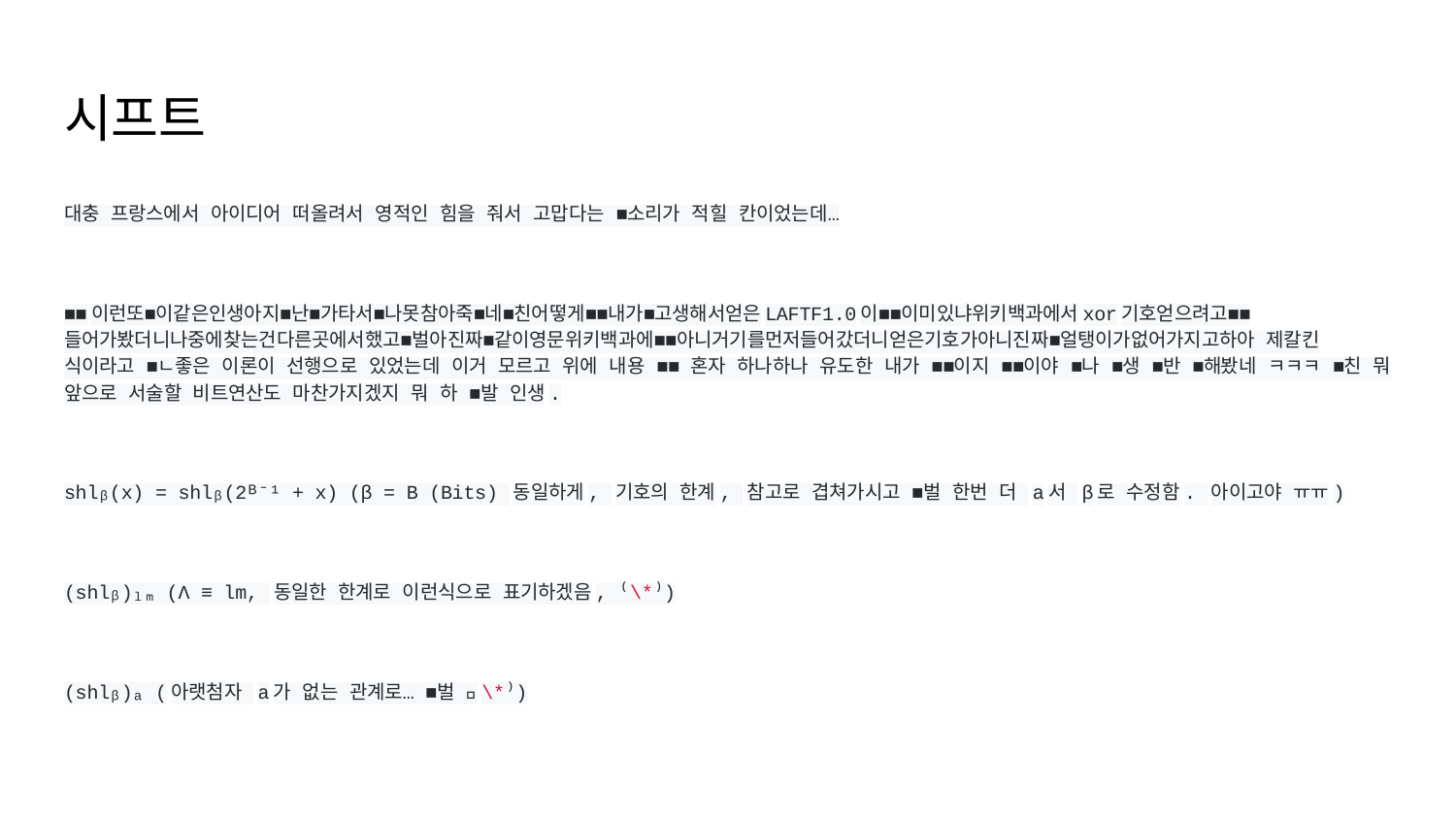

# 시프트
대충 프랑스에서 아이디어 떠올려서 영적인 힘을 줘서 고맙다는 ■소리가 적힐 칸이었는데…

■■이런또■이같은인생아지■난■가타서■나못참아죽■네■친어떻게■■내가■고생해서얻은LAFTF1.0이■■이미있냐위키백과에서xor기호얻으려고■■들어가봤더니나중에찾는건다른곳에서했고■벌아진짜■같이영문위키백과에■■아니거기를먼저들어갔더니얻은기호가아니진짜■얼탱이가없어가지고하아 제칼킨 식이라고 ■ㄴ좋은 이론이 선행으로 있었는데 이거 모르고 위에 내용 ■■ 혼자 하나하나 유도한 내가 ■■이지 ■■이야 ■나 ■생 ■반 ■해봤네 ㅋㅋㅋ ■친 뭐 앞으로 서술할 비트연산도 마찬가지겠지 뭐 하 ■발 인생.

shlᵦ(x) = shlᵦ(2ᴮ⁻¹ + x) (β = B (Bits) 동일하게, 기호의 한계, 참고로 겹쳐가시고 ■벌 한번 더 a서 β로 수정함. 아이고야 ㅠㅠ)

(shlᵦ)ₗₘ (Λ ≡ lm, 동일한 한계로 이런식으로 표기하겠음, ⁽\*⁾)

(shlᵦ)ₐ (아랫첨자 a가 없는 관계로… ■벌 ⁽\*⁾)